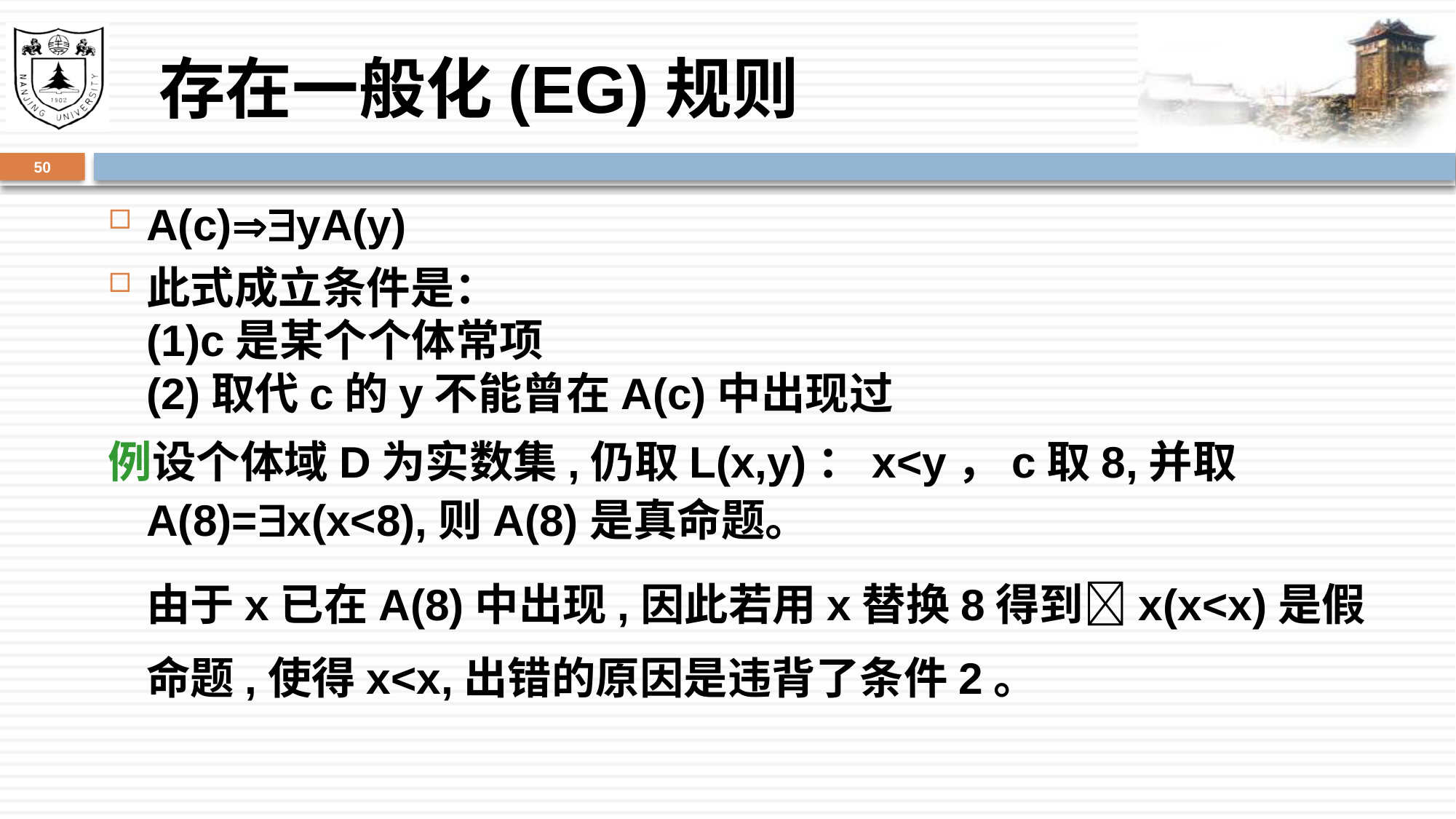

# 存在一般化(EG)规则
50
A(c)⇒∃yA(y)
此式成立条件是：
(1)c是某个个体常项
(2)取代c的y不能曾在A(c)中出现过
例设个体域D为实数集,仍取L(x,y)：x<y，c取8,并取A(8)=∃x(x<8),则A(8)是真命题。
	由于x已在A(8)中出现,因此若用x替换8得到∃x(x<x)是假命题,使得x<x,出错的原因是违背了条件2。